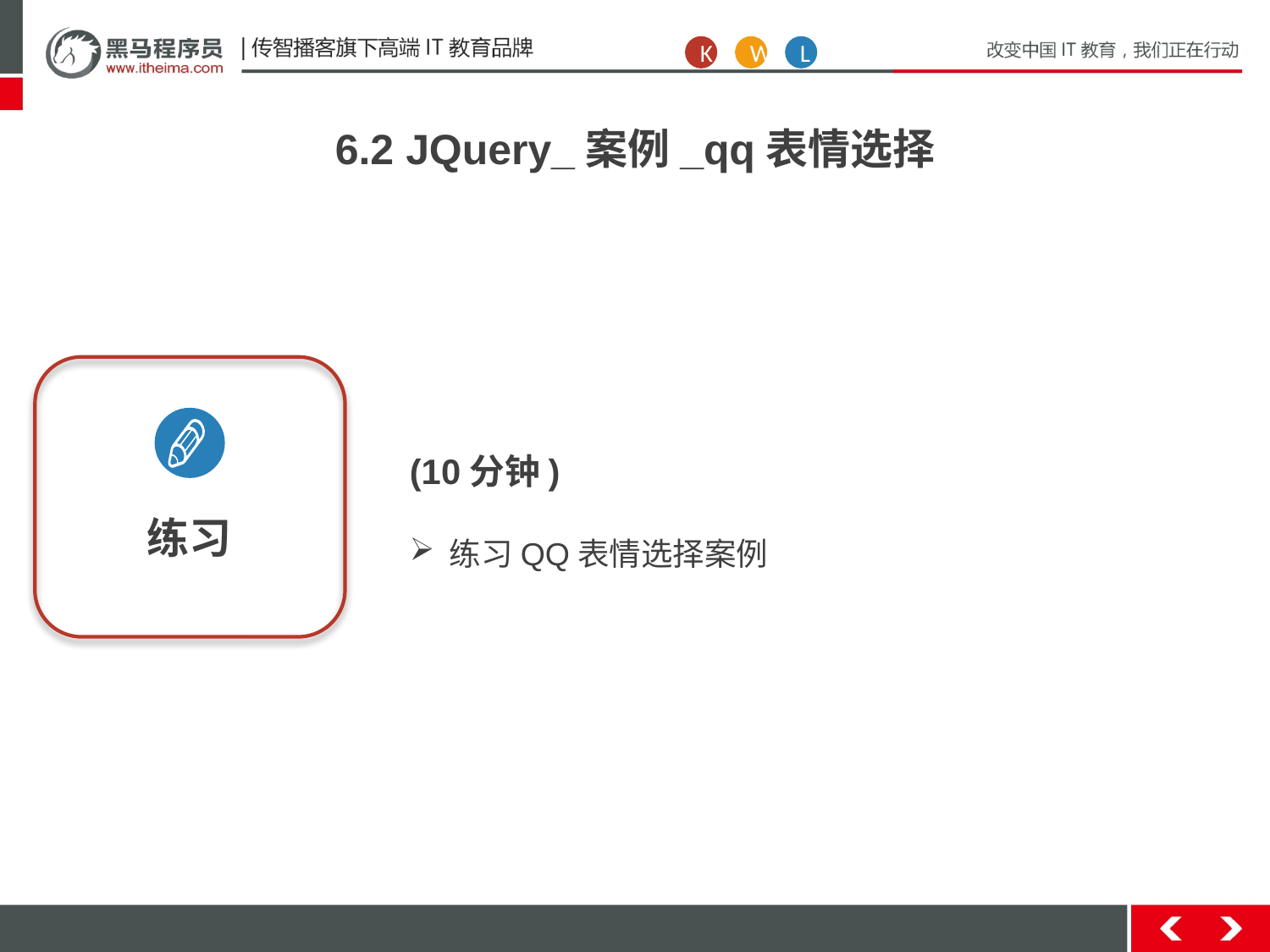

K
W
L
6.2 JQuery_案例_qq表情选择

练习
(10分钟)

练习QQ表情选择案例